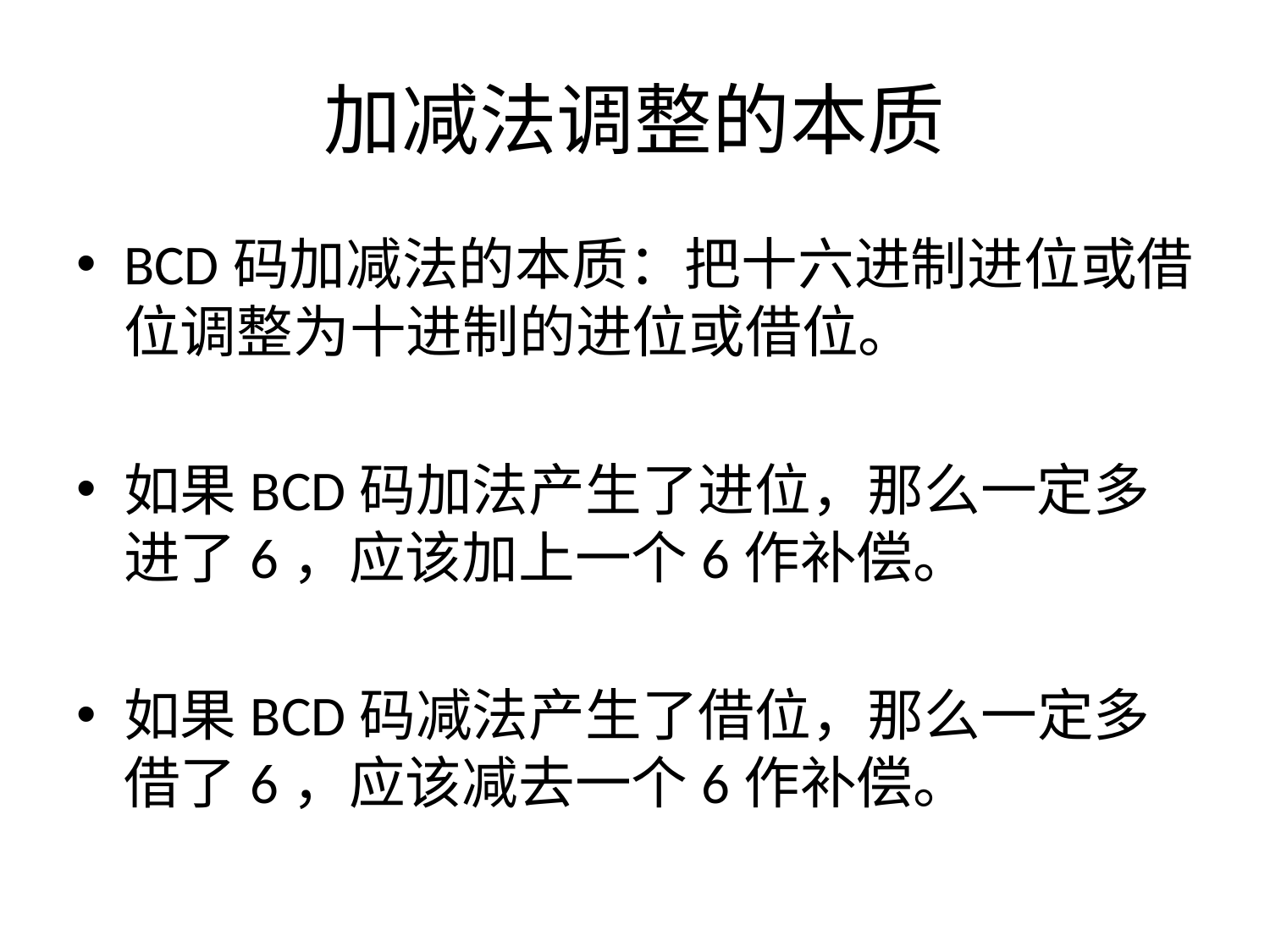

# 加减法调整的本质
BCD码加减法的本质：把十六进制进位或借位调整为十进制的进位或借位。

如果BCD码加法产生了进位，那么一定多进了6，应该加上一个6作补偿。

如果BCD码减法产生了借位，那么一定多借了6，应该减去一个6作补偿。